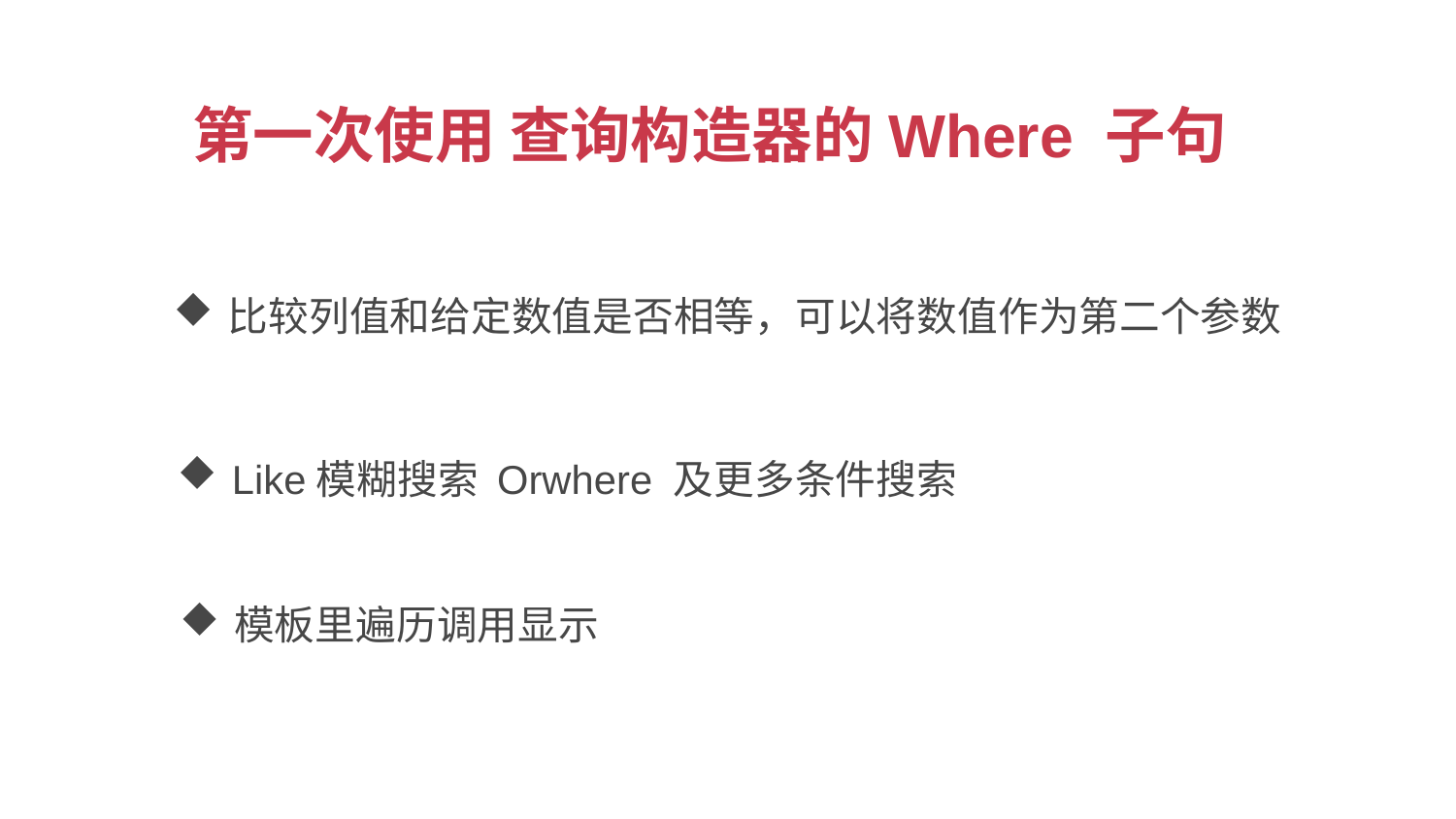

第一次使用 查询构造器的Where 子句

比较列值和给定数值是否相等，可以将数值作为第二个参数
Like模糊搜索 Orwhere 及更多条件搜索
模板里遍历调用显示